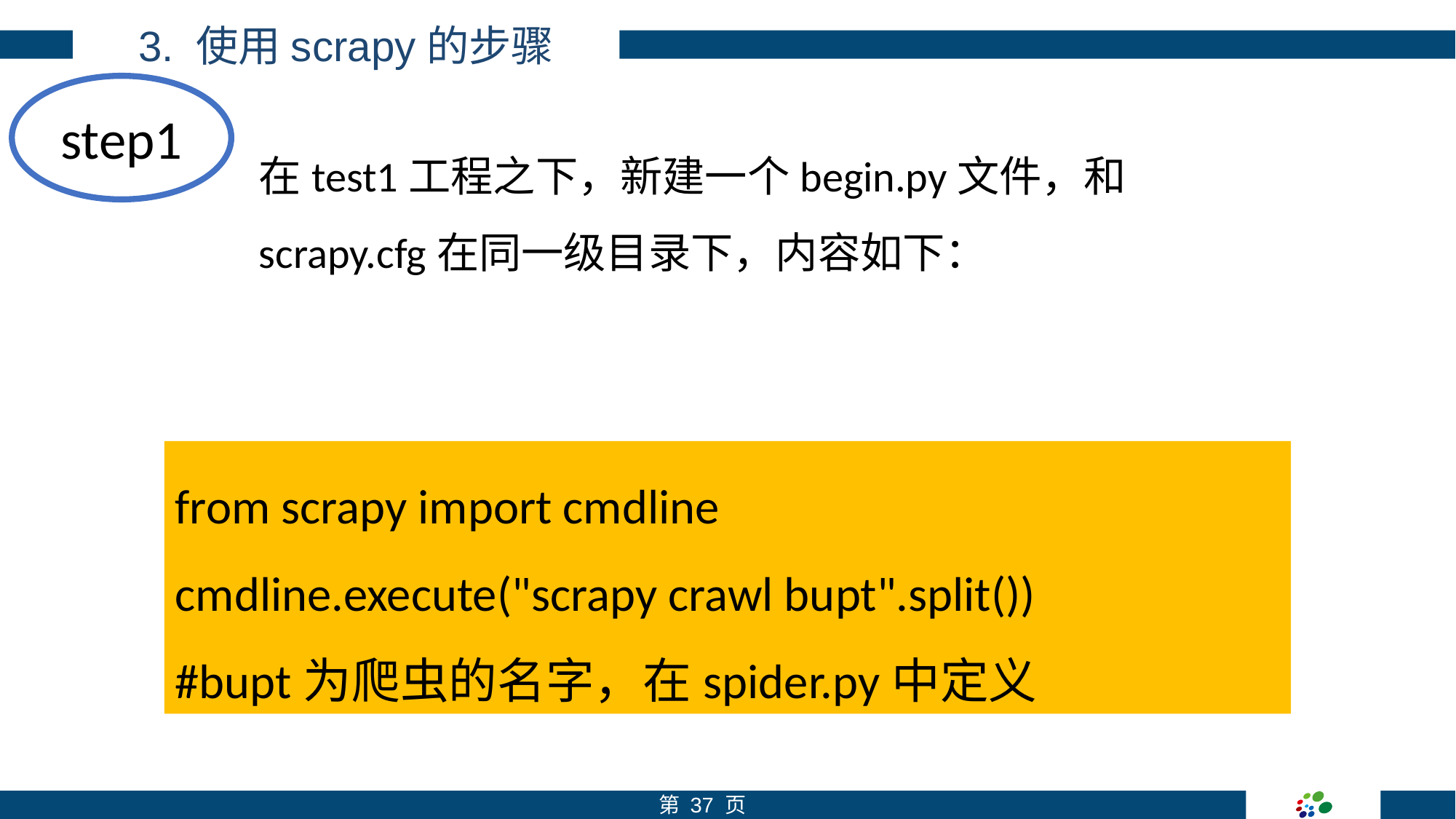

3. 使用scrapy的步骤
step1
在test1工程之下，新建一个begin.py文件，和scrapy.cfg在同一级目录下，内容如下：

from scrapy import cmdline
cmdline.execute("scrapy crawl bupt".split())
#bupt为爬虫的名字，在spider.py中定义